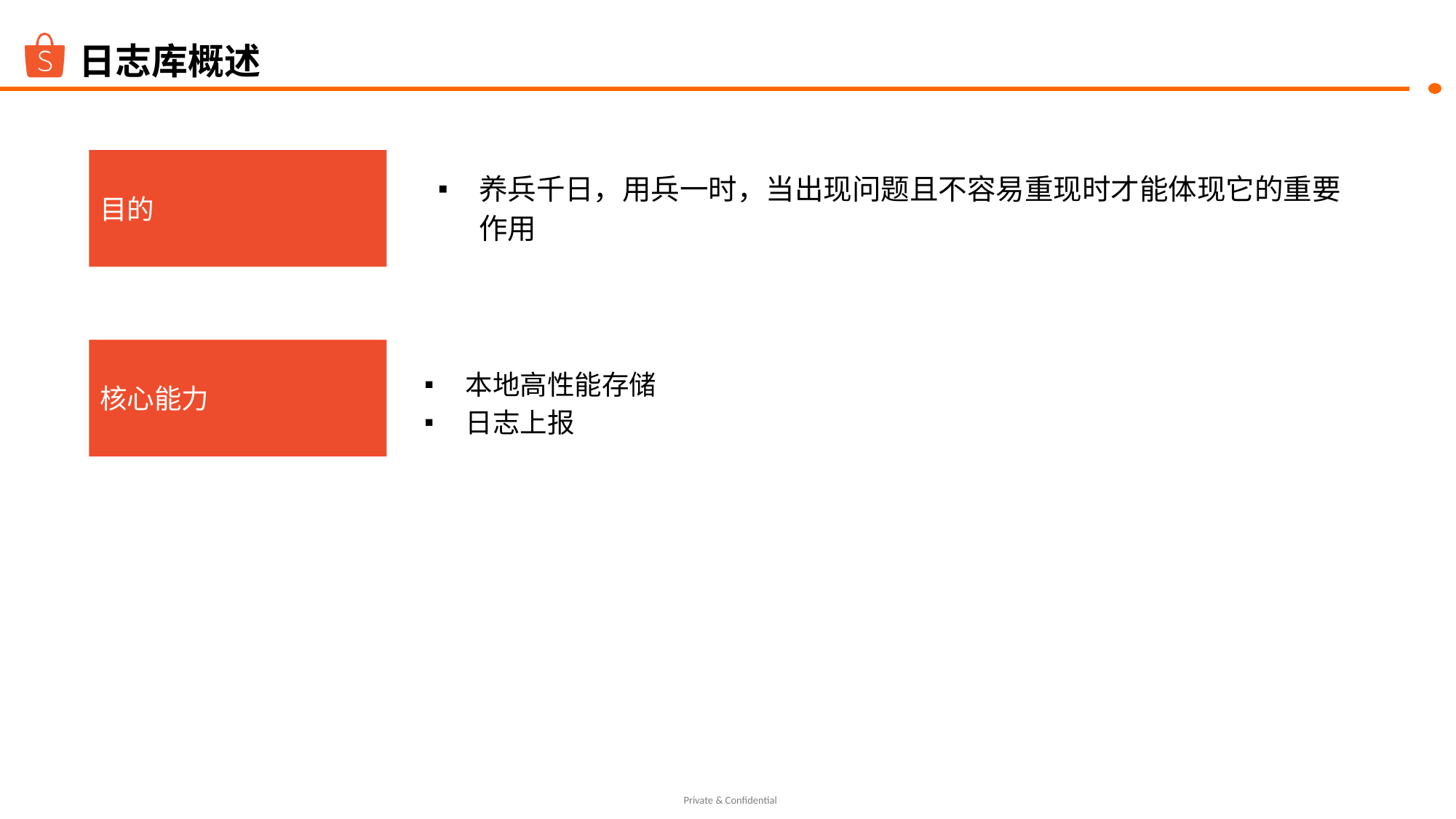

# 日志库概述

目的
养兵千日，用兵一时，当出现问题且不容易重现时才能体现它的重要作用

本地高性能存储
日志上报
核心能力